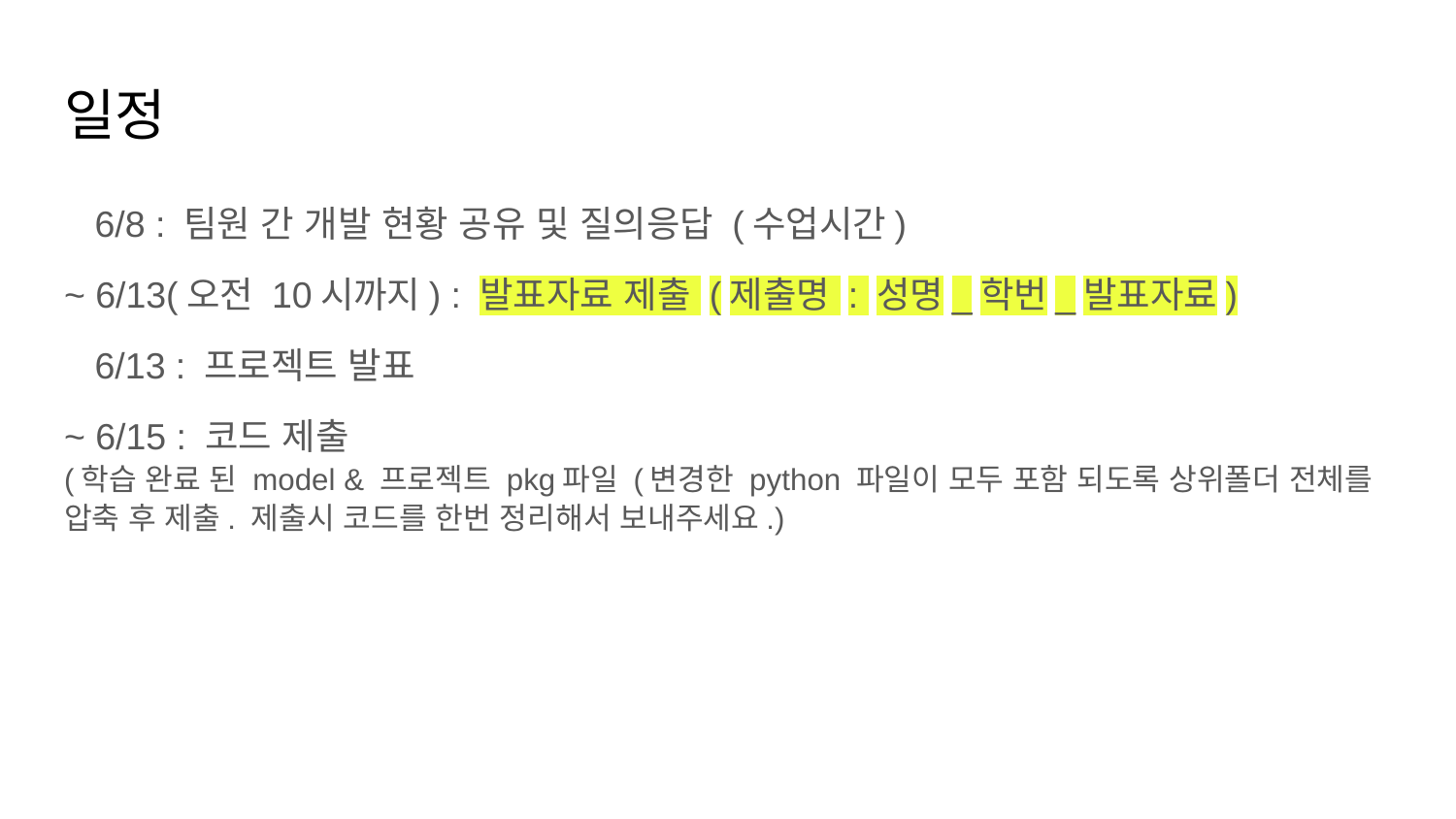

# 일정
   6/8 : 팀원 간 개발 현황 공유 및 질의응답 (수업시간)
~ 6/13(오전 10시까지) : 발표자료 제출 (제출명 : 성명_학번_발표자료)
   6/13 : 프로젝트 발표
~ 6/15 : 코드 제출
(학습 완료 된 model & 프로젝트 pkg파일 (변경한 python 파일이 모두 포함 되도록 상위폴더 전체를 압축 후 제출. 제출시 코드를 한번 정리해서 보내주세요.)